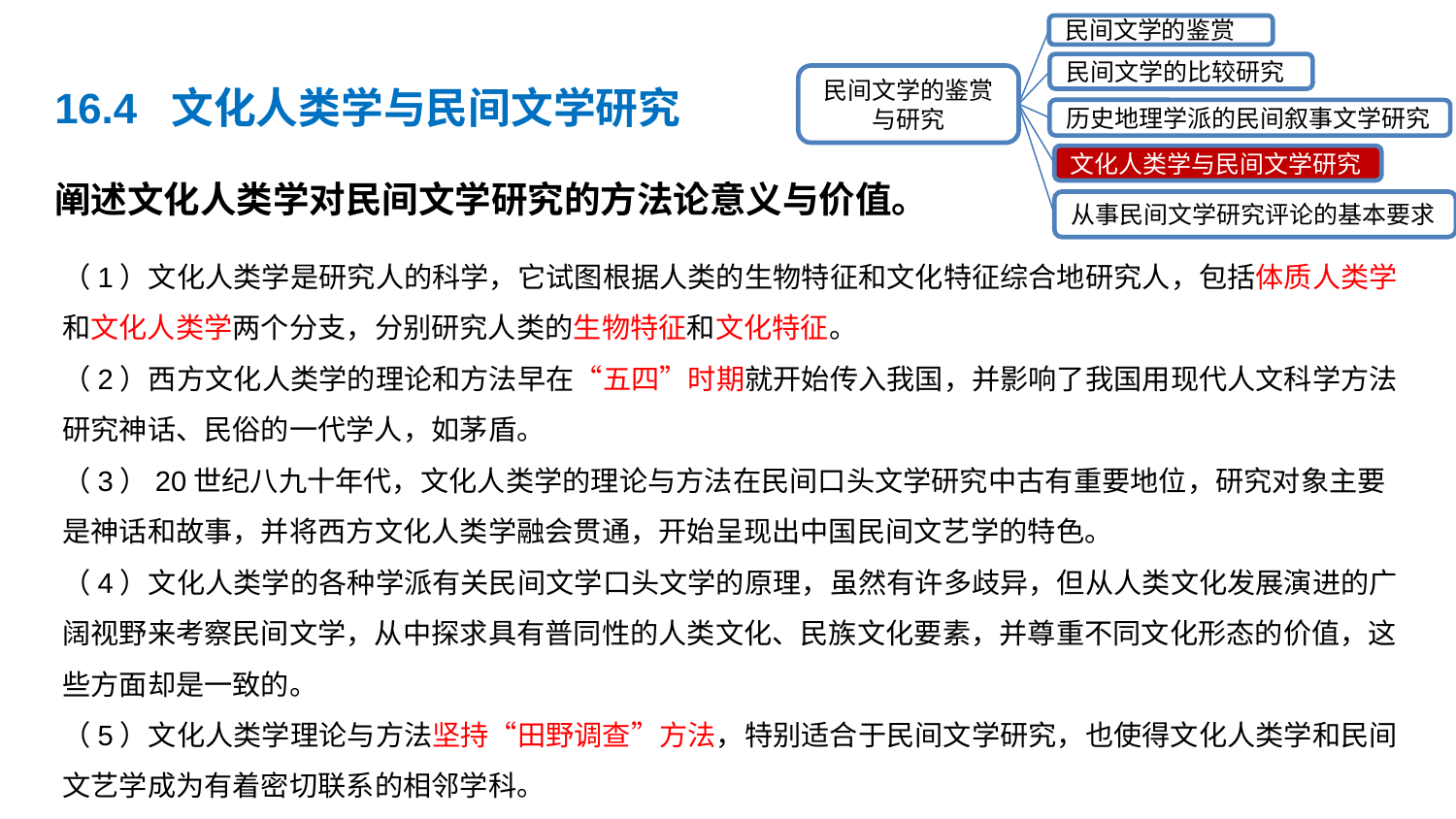

民间文学的鉴赏
民间文学的比较研究
民间文学的鉴赏
与研究
历史地理学派的民间叙事文学研究
文化人类学与民间文学研究
从事民间文学研究评论的基本要求
16.4  文化人类学与民间文学研究
阐述文化人类学对民间文学研究的方法论意义与价值。
（1）文化人类学是研究人的科学，它试图根据人类的生物特征和文化特征综合地研究人，包括体质人类学和文化人类学两个分支，分别研究人类的生物特征和文化特征。
（2）西方文化人类学的理论和方法早在“五四”时期就开始传入我国，并影响了我国用现代人文科学方法研究神话、民俗的一代学人，如茅盾。
（3）20世纪八九十年代，文化人类学的理论与方法在民间口头文学研究中古有重要地位，研究对象主要是神话和故事，并将西方文化人类学融会贯通，开始呈现出中国民间文艺学的特色。
（4）文化人类学的各种学派有关民间文学口头文学的原理，虽然有许多歧异，但从人类文化发展演进的广阔视野来考察民间文学，从中探求具有普同性的人类文化、民族文化要素，并尊重不同文化形态的价值，这些方面却是一致的。
（5）文化人类学理论与方法坚持“田野调查”方法，特别适合于民间文学研究，也使得文化人类学和民间文艺学成为有着密切联系的相邻学科。